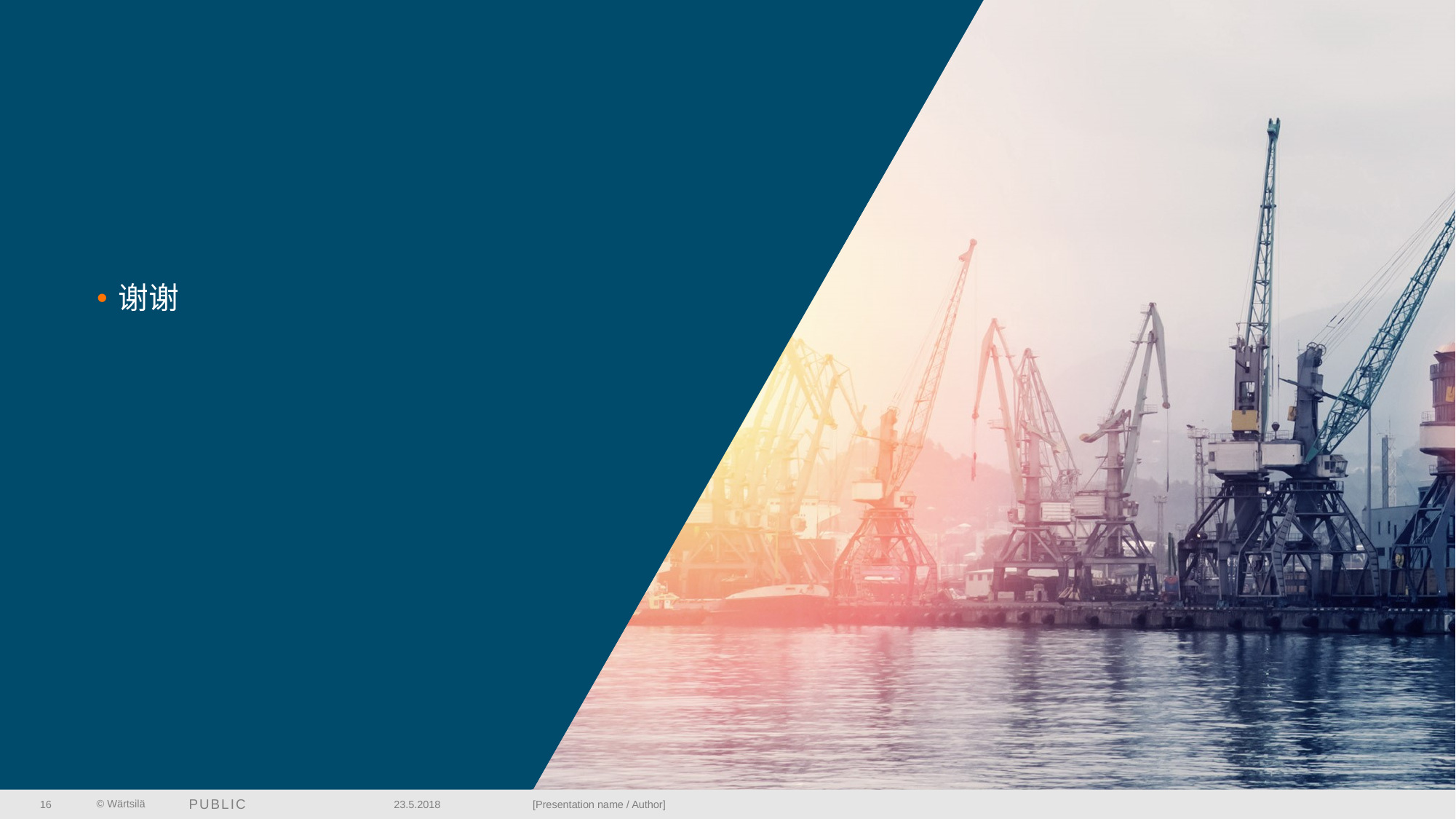

#

谢谢
[Presentation name / Author]
16
23.5.2018